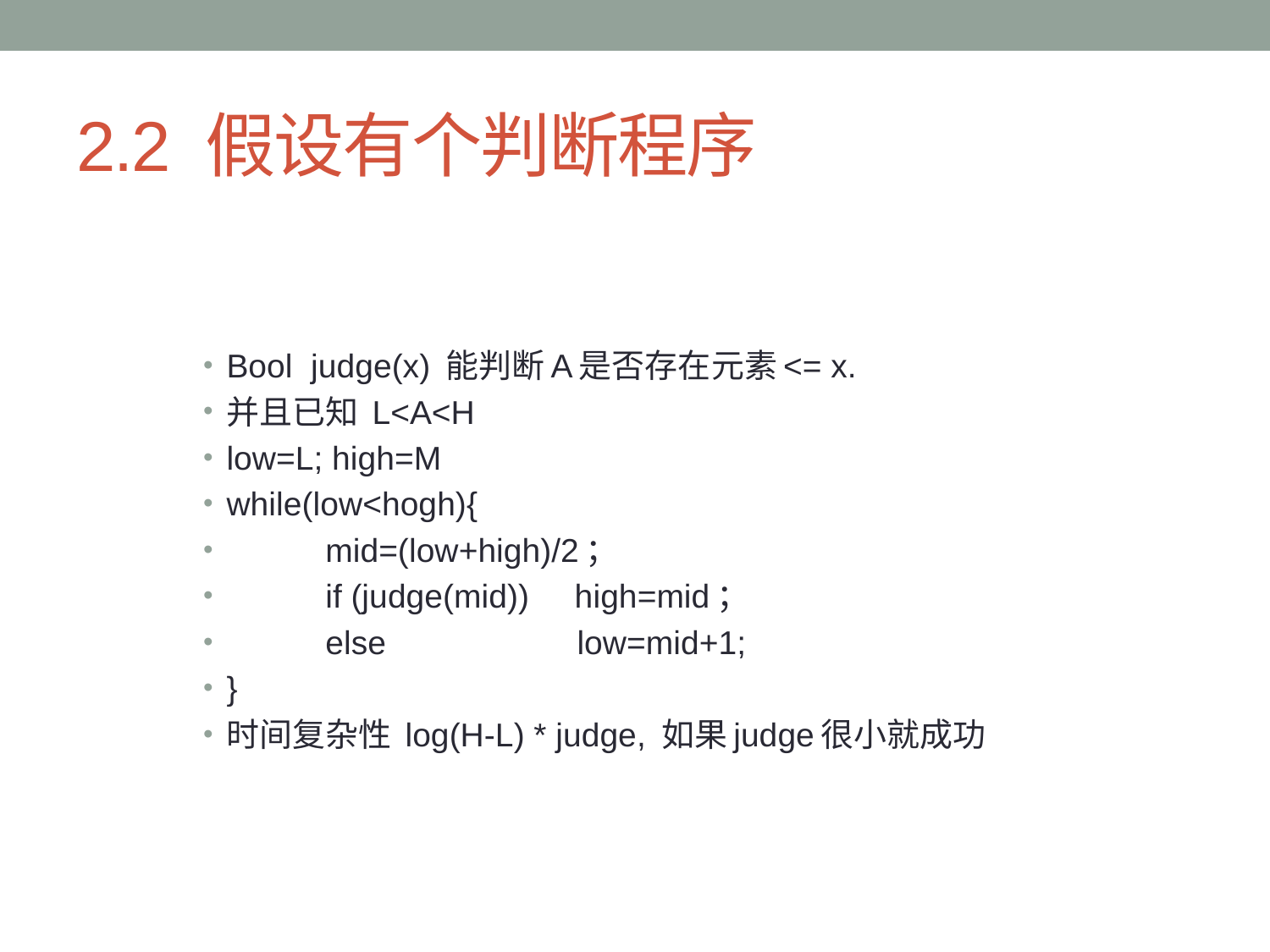

# 2.2 假设有个判断程序
Bool  judge(x) 能判断A是否存在元素<= x.
并且已知 L<A<H
low=L; high=M
while(low<hogh){
	mid=(low+high)/2；
	if (judge(mid))     high=mid；
	else                     low=mid+1;
}
时间复杂性 log(H-L) * judge, 如果judge很小就成功